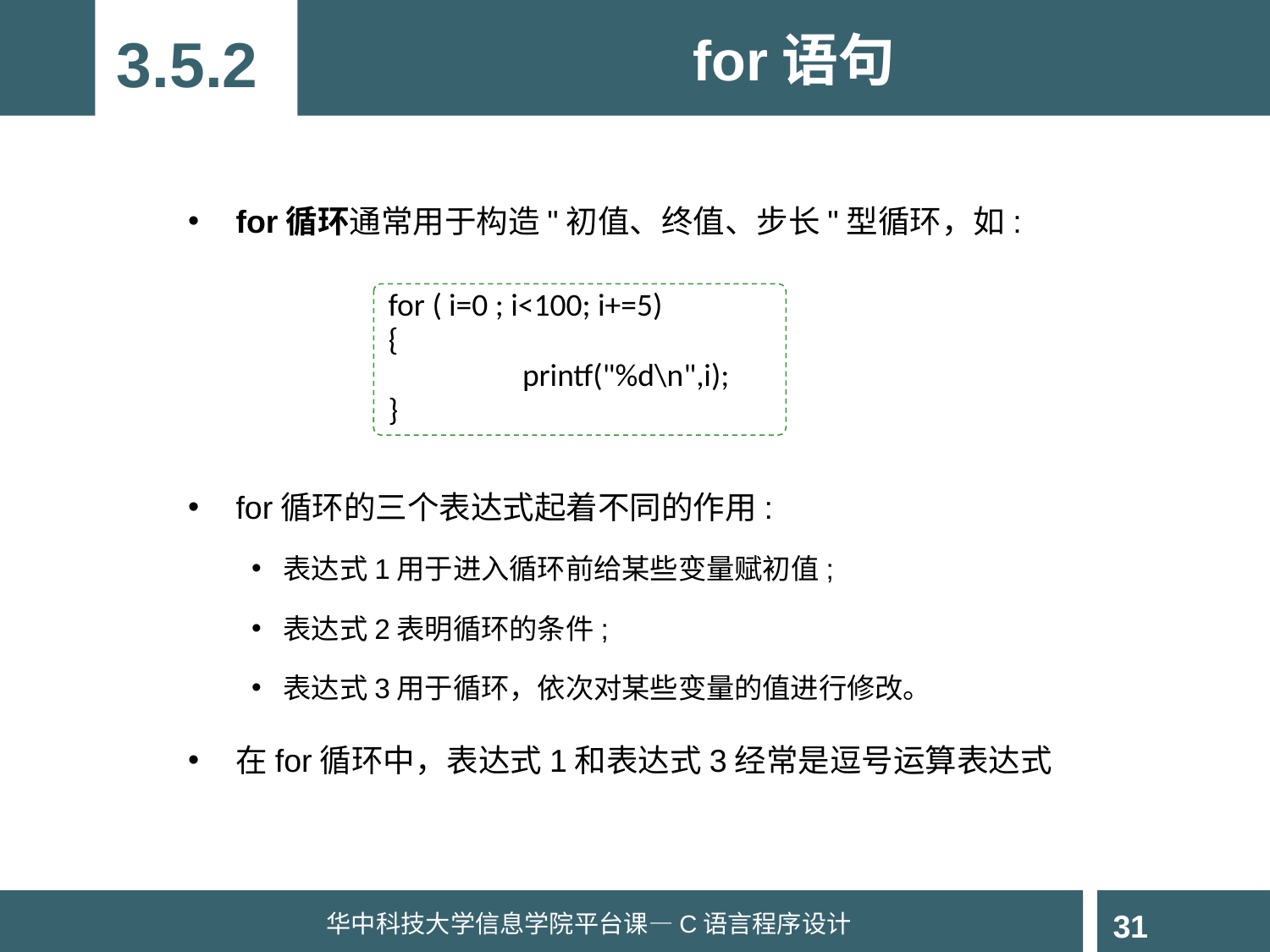

for语句
3.5.2
for循环通常用于构造"初值、终值、步长"型循环，如:

for循环的三个表达式起着不同的作用:
表达式1用于进入循环前给某些变量赋初值;
表达式2表明循环的条件;
表达式3用于循环，依次对某些变量的值进行修改。
在for循环中，表达式1和表达式3经常是逗号运算表达式
for ( i=0 ; i<100; i+=5)
{
	 printf("%d\n",i);
}